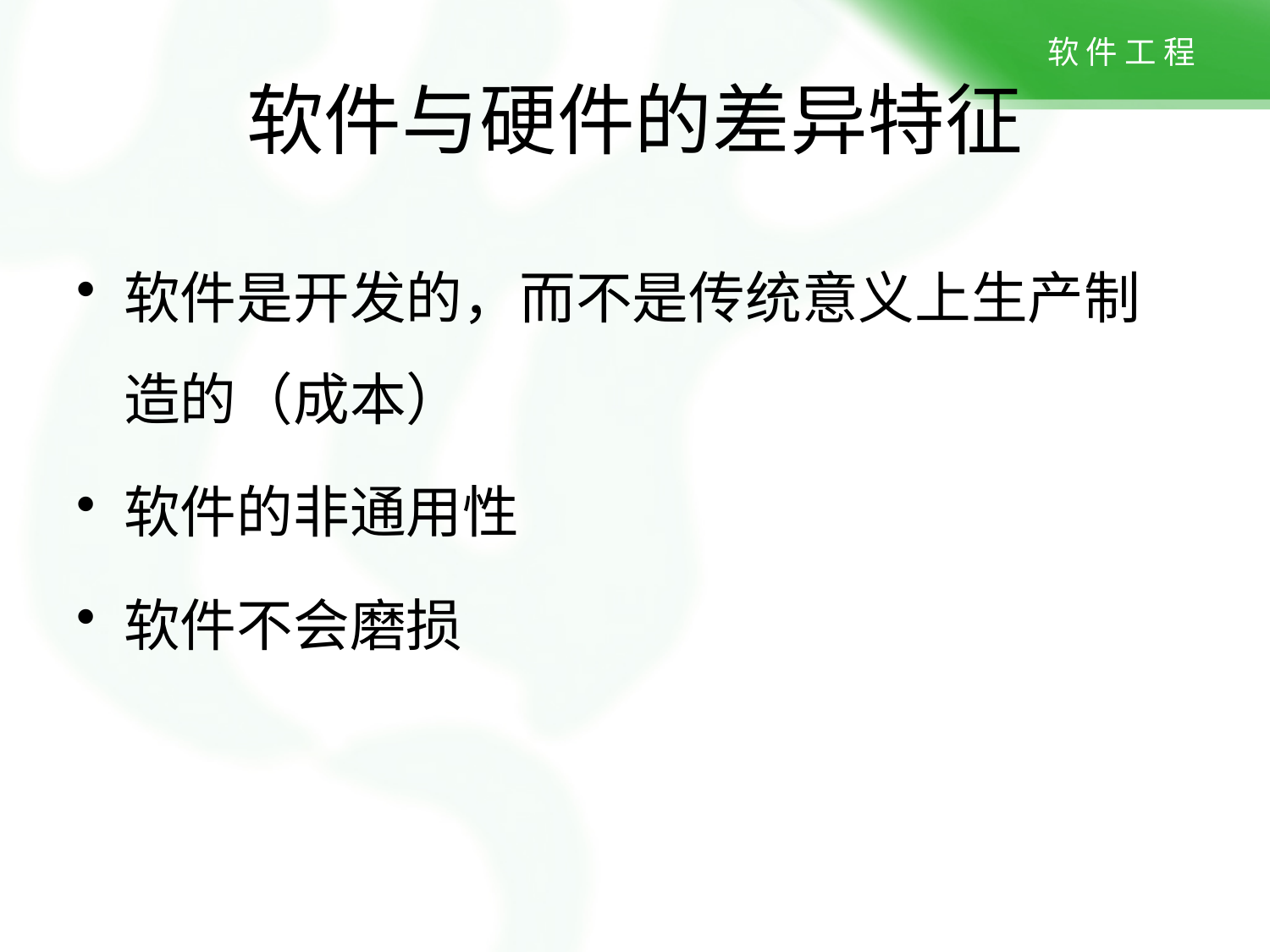

# 软件与硬件的差异特征
软件是开发的，而不是传统意义上生产制造的（成本）
软件的非通用性
软件不会磨损